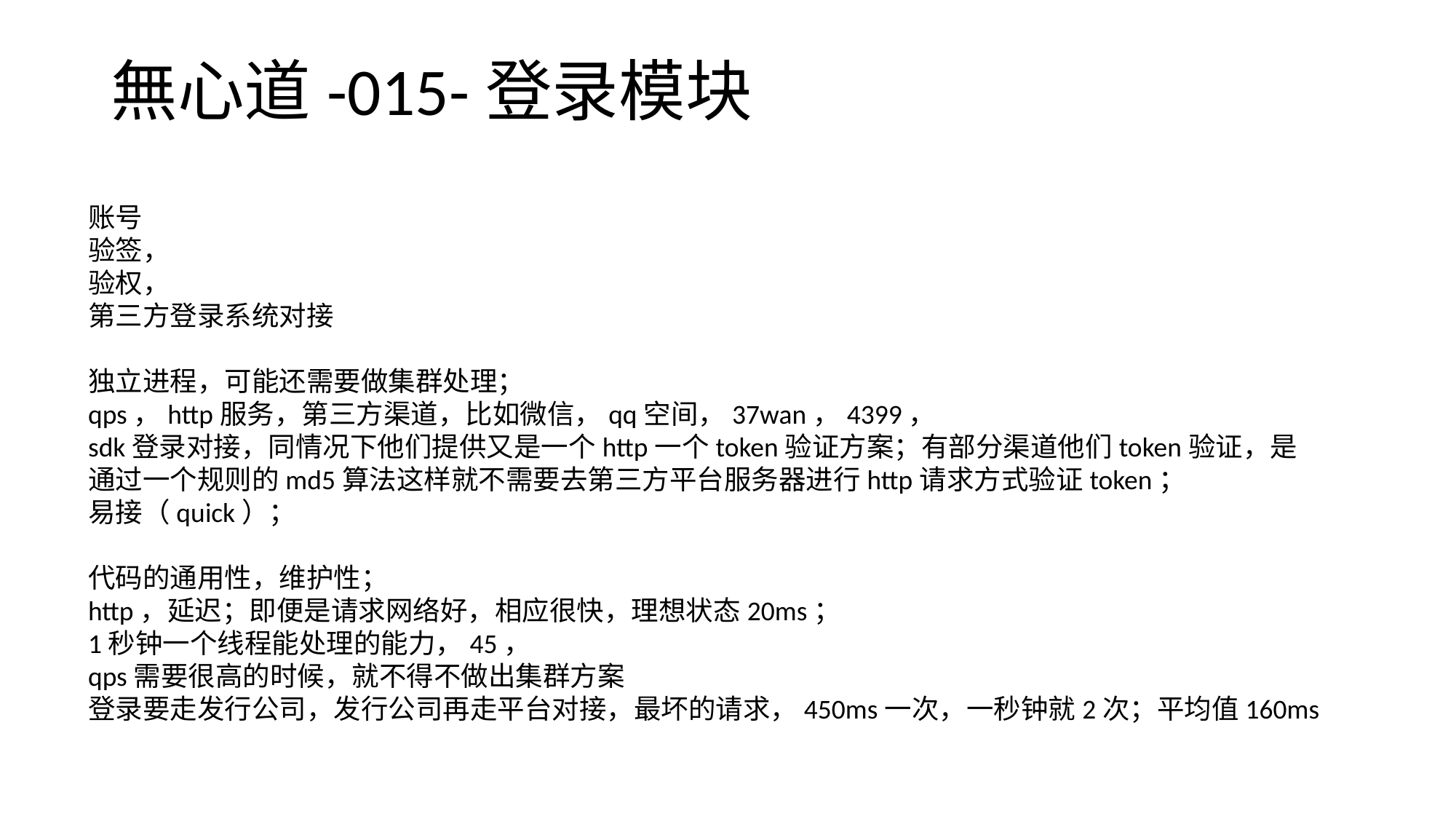

# 無心道-015-登录模块
账号
验签，
验权，
第三方登录系统对接

独立进程，可能还需要做集群处理；
qps，http服务，第三方渠道，比如微信，qq空间，37wan，4399，
sdk登录对接，同情况下他们提供又是一个http一个token验证方案；有部分渠道他们token验证，是通过一个规则的md5算法这样就不需要去第三方平台服务器进行http请求方式验证token；
易接（quick）；

代码的通用性，维护性；
http，延迟；即便是请求网络好，相应很快，理想状态20ms；
1秒钟一个线程能处理的能力，45，
qps需要很高的时候，就不得不做出集群方案
登录要走发行公司，发行公司再走平台对接，最坏的请求，450ms一次，一秒钟就2次；平均值160ms